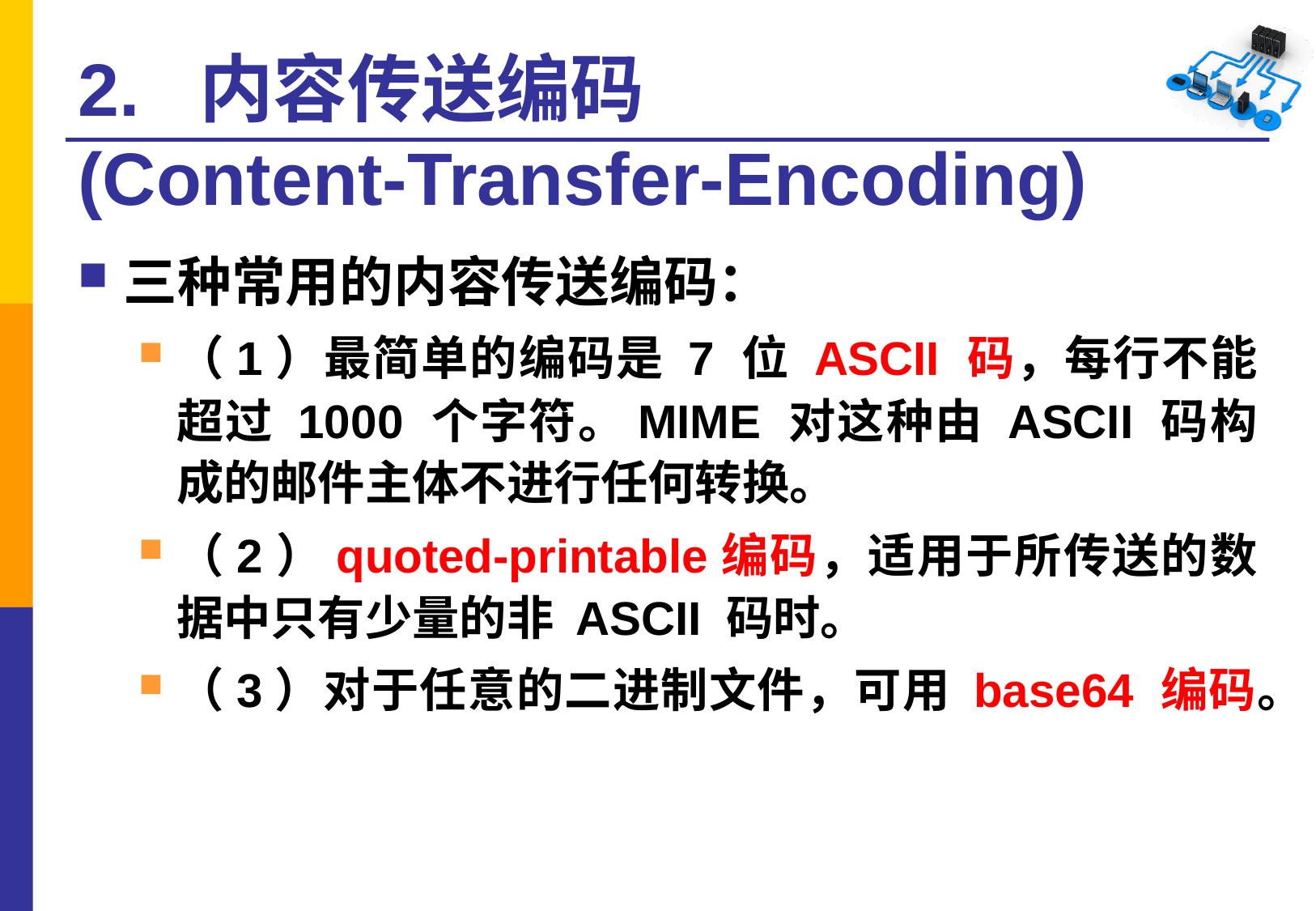

# 2.  内容传送编码 (Content-Transfer-Encoding)
三种常用的内容传送编码：
（1）最简单的编码是 7 位 ASCII 码，每行不能超过 1000 个字符。MIME 对这种由 ASCII 码构成的邮件主体不进行任何转换。
（2）quoted-printable编码，适用于所传送的数据中只有少量的非 ASCII 码时。
（3）对于任意的二进制文件，可用 base64 编码。